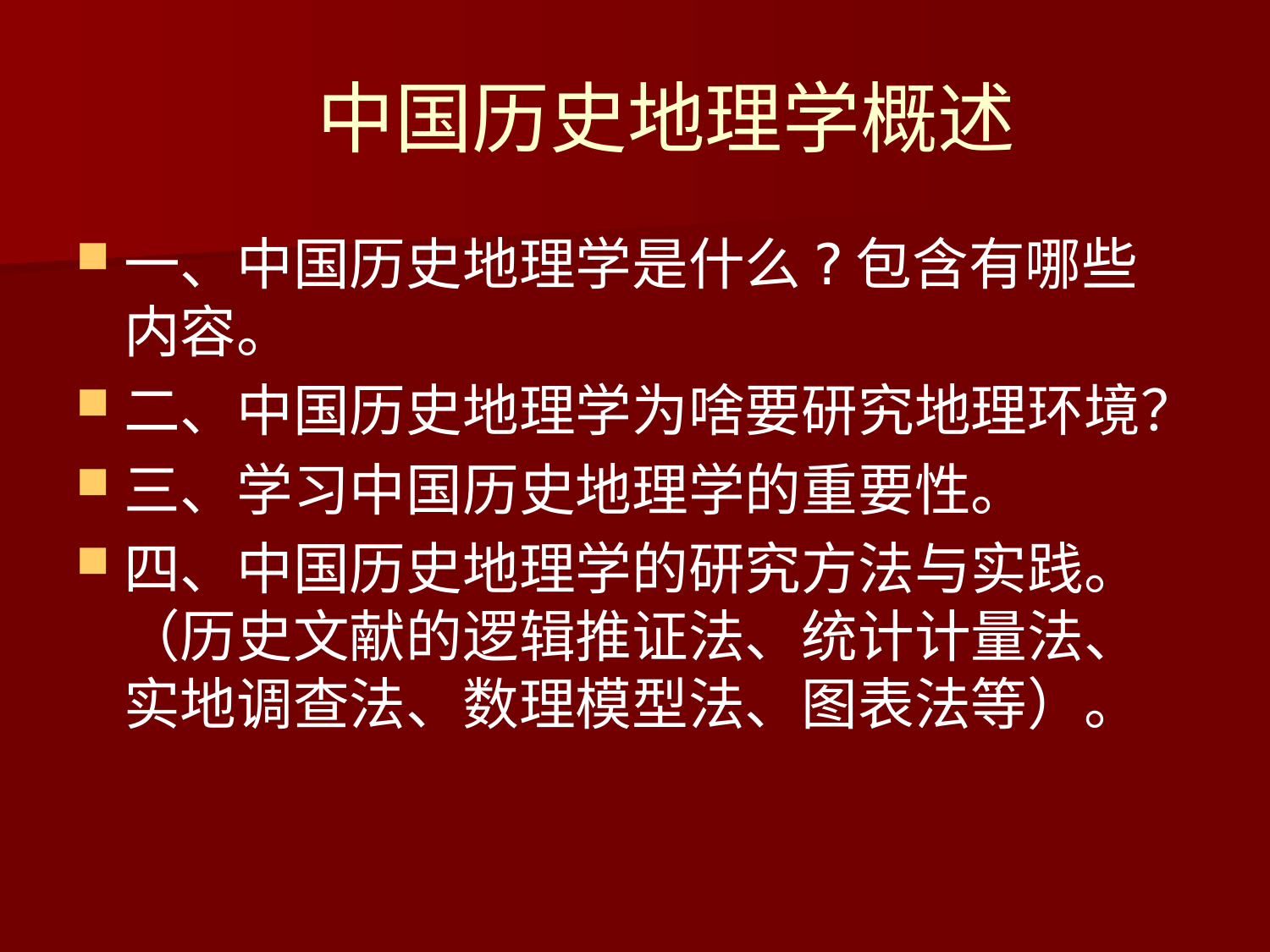

# 中国历史地理学概述
一、中国历史地理学是什么?包含有哪些内容。
二、中国历史地理学为啥要研究地理环境？
三、学习中国历史地理学的重要性。
四、中国历史地理学的研究方法与实践。（历史文献的逻辑推证法、统计计量法、实地调查法、数理模型法、图表法等）。